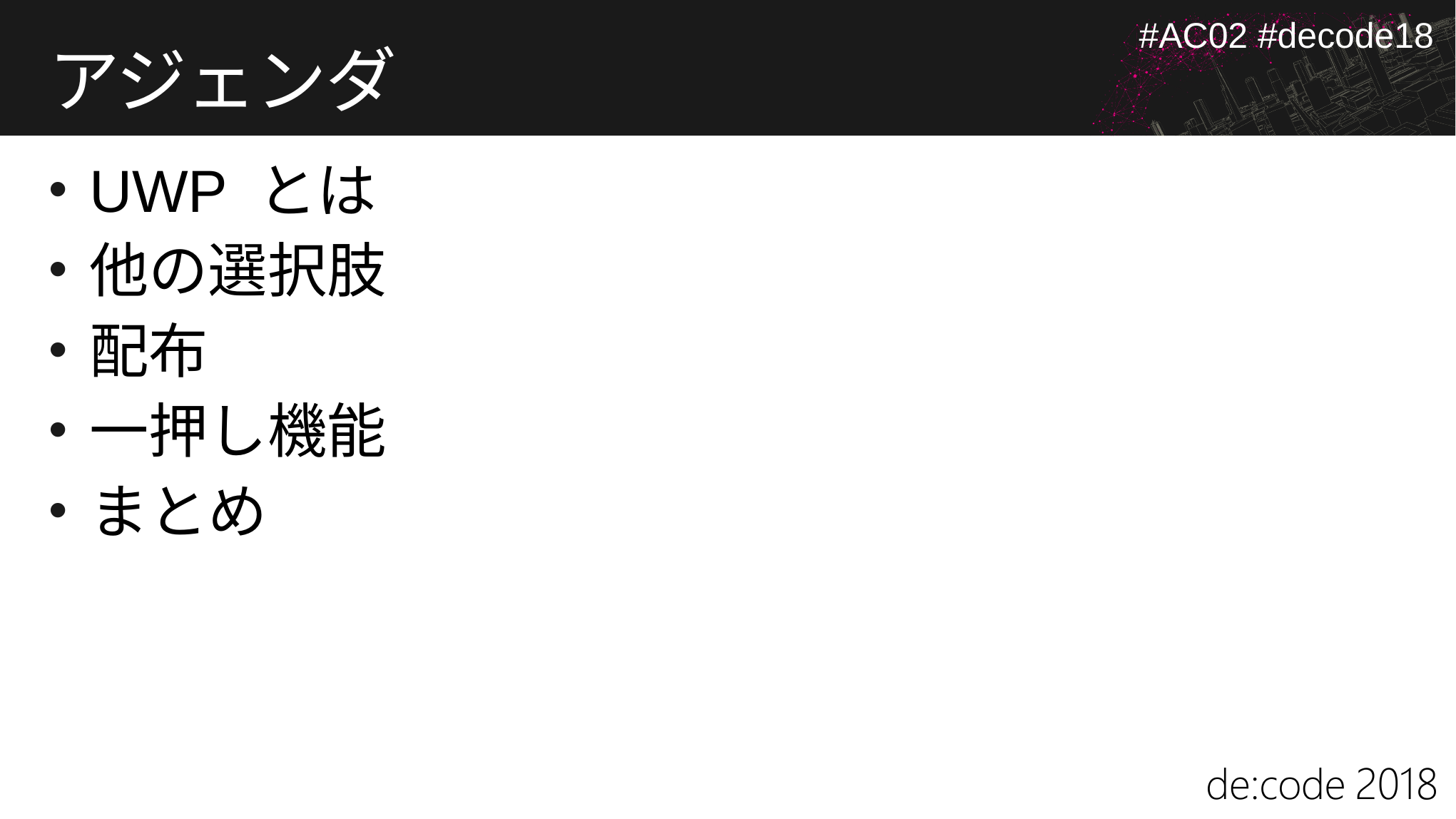

# アジェンダ
UWP とは
他の選択肢
配布
一押し機能
まとめ